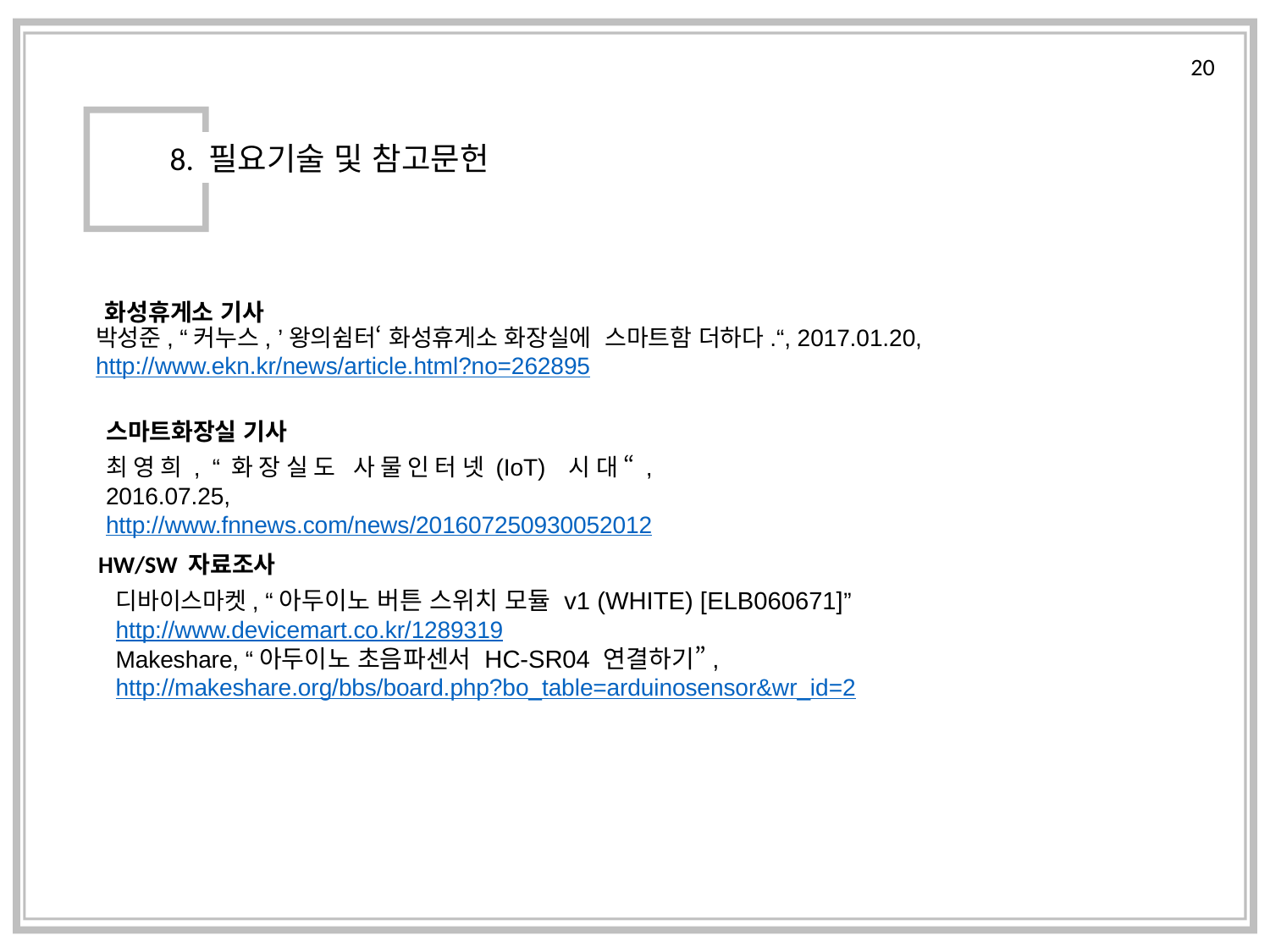

20

8. 필요기술 및 참고문헌
화성휴게소 기사
박성준, “커누스, ’왕의쉼터‘ 화성휴게소 화장실에  스마트함 더하다.“, 2017.01.20,
http://www.ekn.kr/news/article.html?no=262895
스마트화장실 기사
최영희, “화장실도 사물인터넷(IoT) 시대“, 2016.07.25,
http://www.fnnews.com/news/201607250930052012
HW/SW 자료조사
디바이스마켓, “아두이노 버튼 스위치 모듈 v1 (WHITE) [ELB060671]”
http://www.devicemart.co.kr/1289319
Makeshare, “아두이노 초음파센서 HC-SR04 연결하기”,
http://makeshare.org/bbs/board.php?bo_table=arduinosensor&wr_id=2